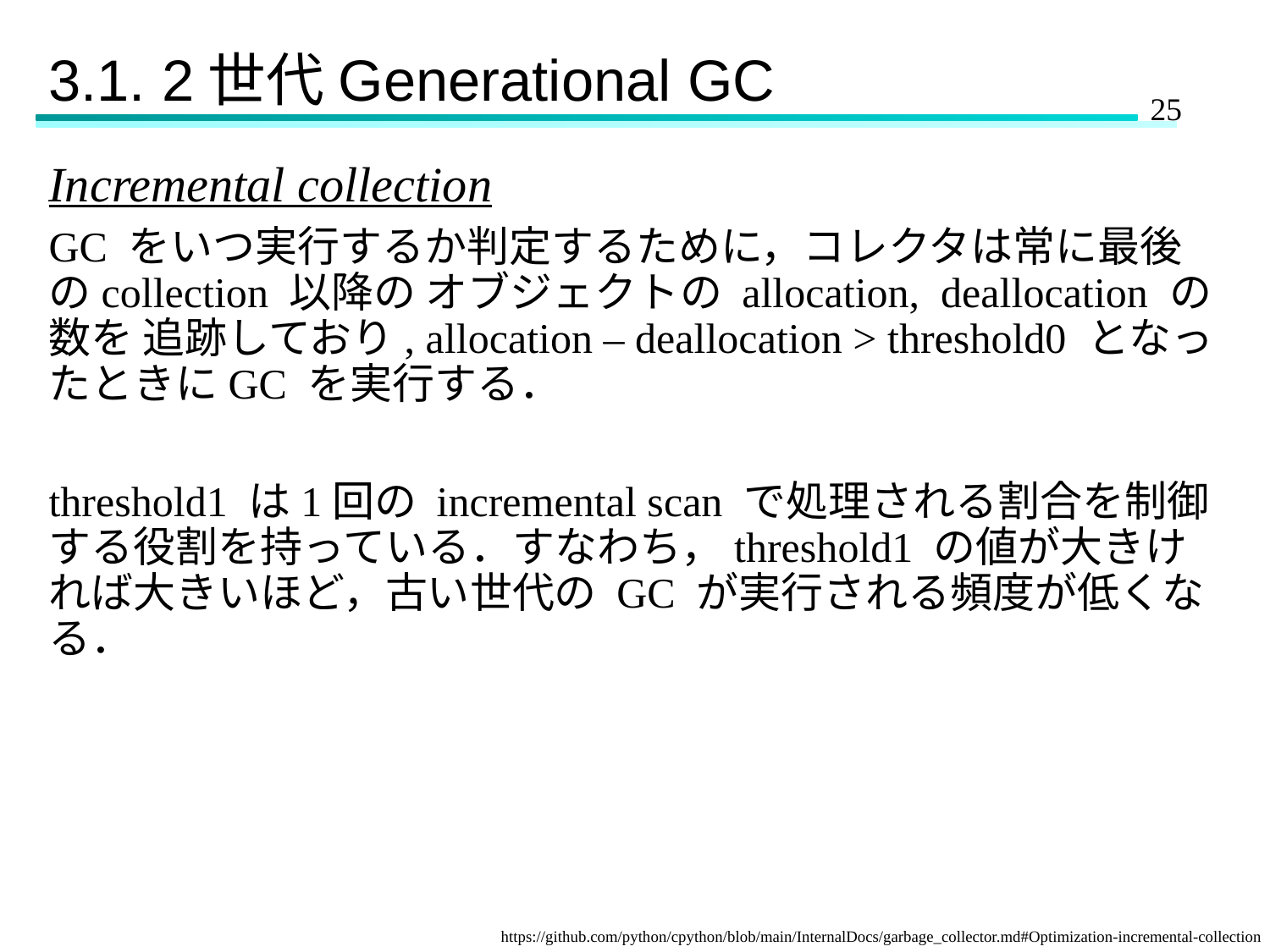

# 3.1. 2世代Generational GC
Incremental collection
GC をいつ実行するか判定するために，コレクタは常に最後のcollection 以降の オブジェクトの allocation,  deallocation の数を 追跡しており, allocation – deallocation > threshold0 となったときにGC を実行する．

threshold1 は1回の incremental scan で処理される割合を制御する役割を持っている．すなわち，threshold1 の値が大きければ大きいほど，古い世代の GC が実行される頻度が低くなる．

https://github.com/python/cpython/blob/main/InternalDocs/garbage_collector.md#Optimization-incremental-collection